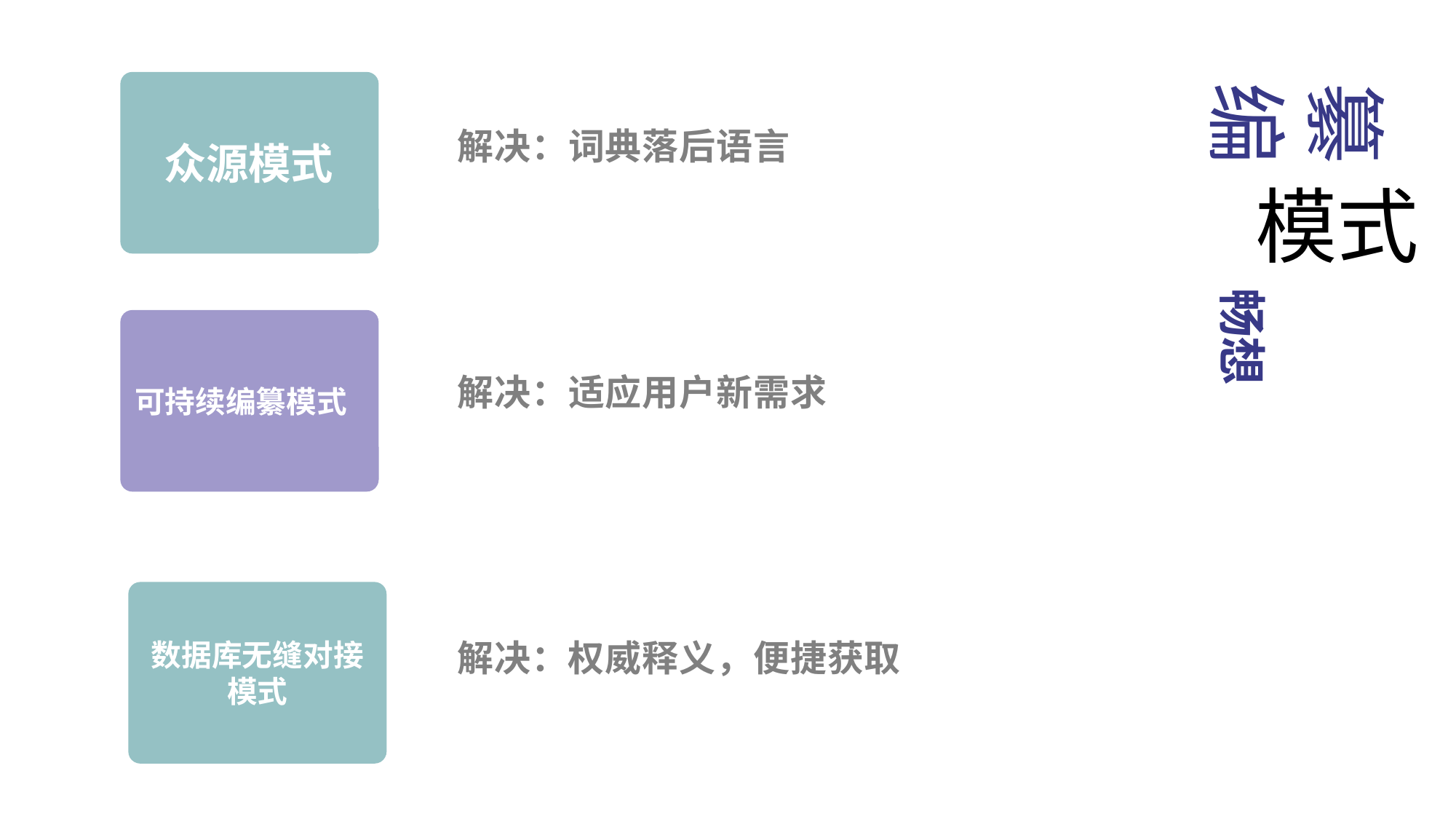

众源模式
纂编
解决：词典落后语言
模式
畅想
可持续编纂模式
解决：适应用户新需求
数据库无缝对接模式
解决：权威释义，便捷获取